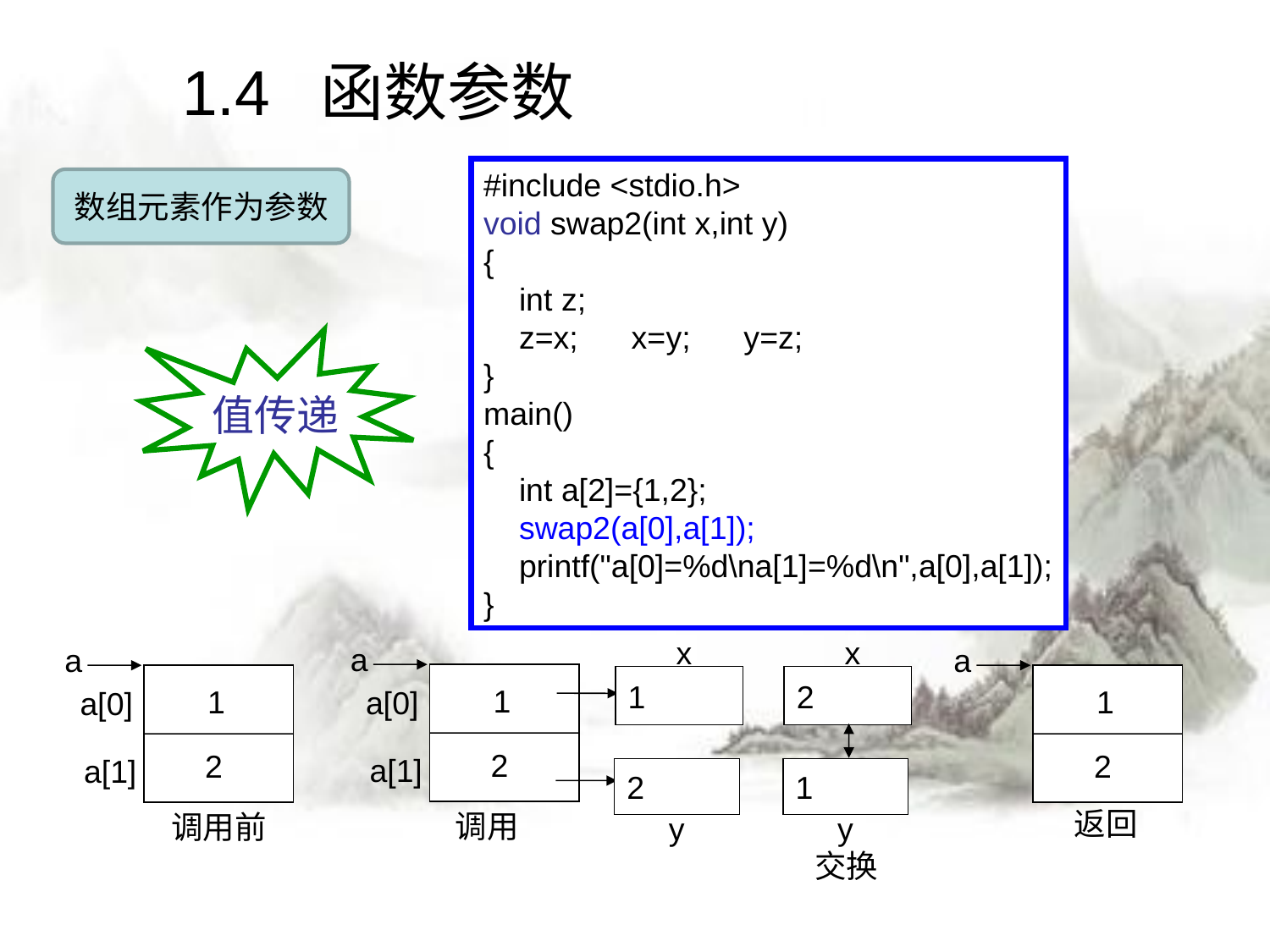

# 1.4  函数参数
#include <stdio.h>
void swap2(int x,int y)
{
    int z;
    z=x;      x=y;      y=z;
}
main()
{
    int a[2]={1,2};
    swap2(a[0],a[1]);
    printf("a[0]=%d\na[1]=%d\n",a[0],a[1]);
}
数组元素作为参数
值传递
x
a

1

2
调用
a[0]
a[1]
1

2

y
x
2

1
y
交换
a

1

2
调用前
a[0]
a[1]
a

1

2
返回